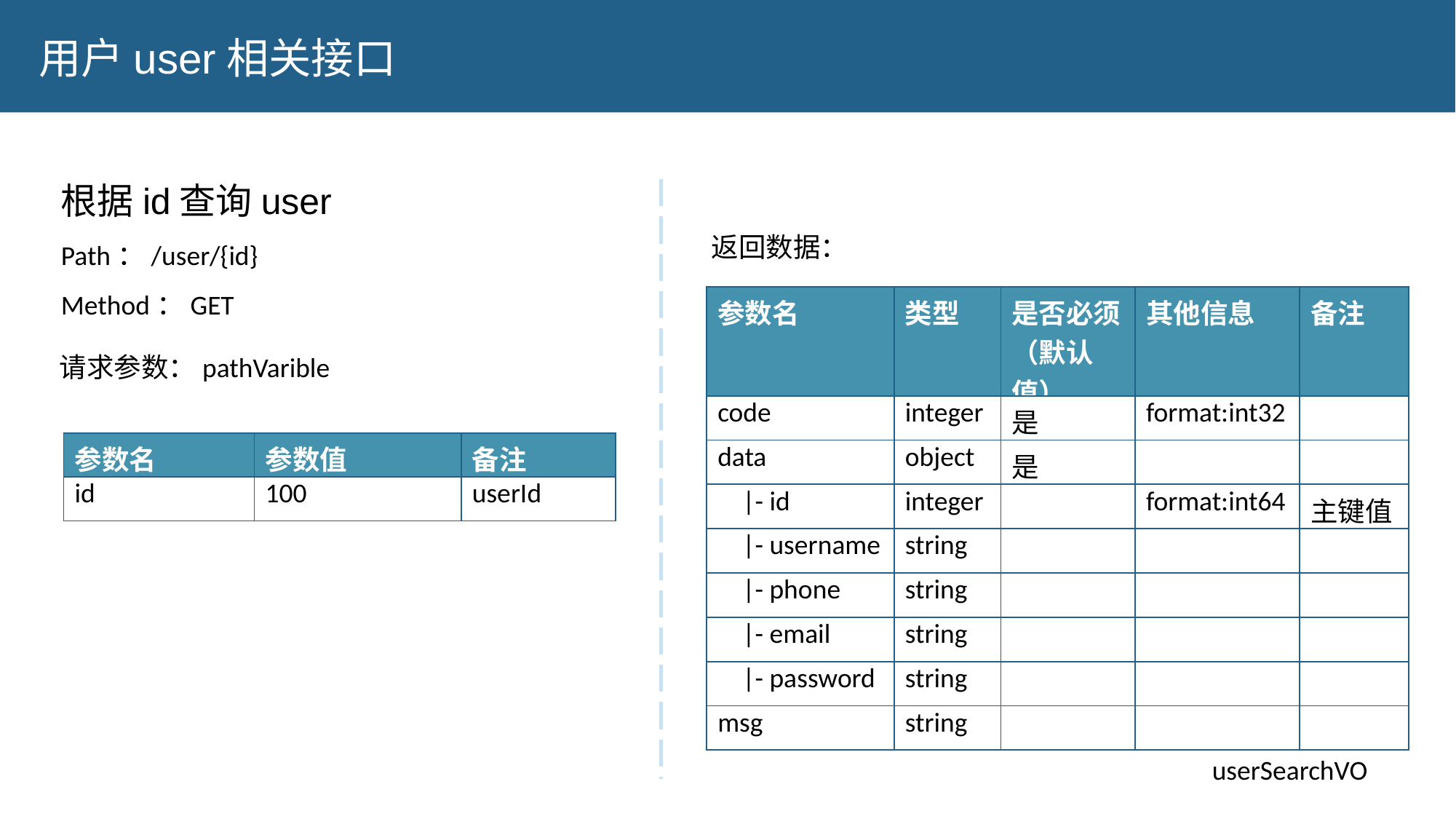

用户user相关接口
根据id查询user
Path：/user/{id}
Method：GET
返回数据：
| 参数名 | 类型 | 是否必须（默认值） | 其他信息 | 备注 |
| --- | --- | --- | --- | --- |
| code | integer | 是 | format:int32 |  |
| data | object | 是 |  |  |
| |- id | integer |  | format:int64 | 主键值 |
| |- username | string |  |  |  |
| |- phone | string |  |  |  |
| |- email | string |  |  |  |
| |- password | string |  |  |  |
| msg | string |  |  |  |
请求参数：pathVarible
| 参数名 | 参数值 | 备注 |
| --- | --- | --- |
| id | 100 | userId |
userSearchVO